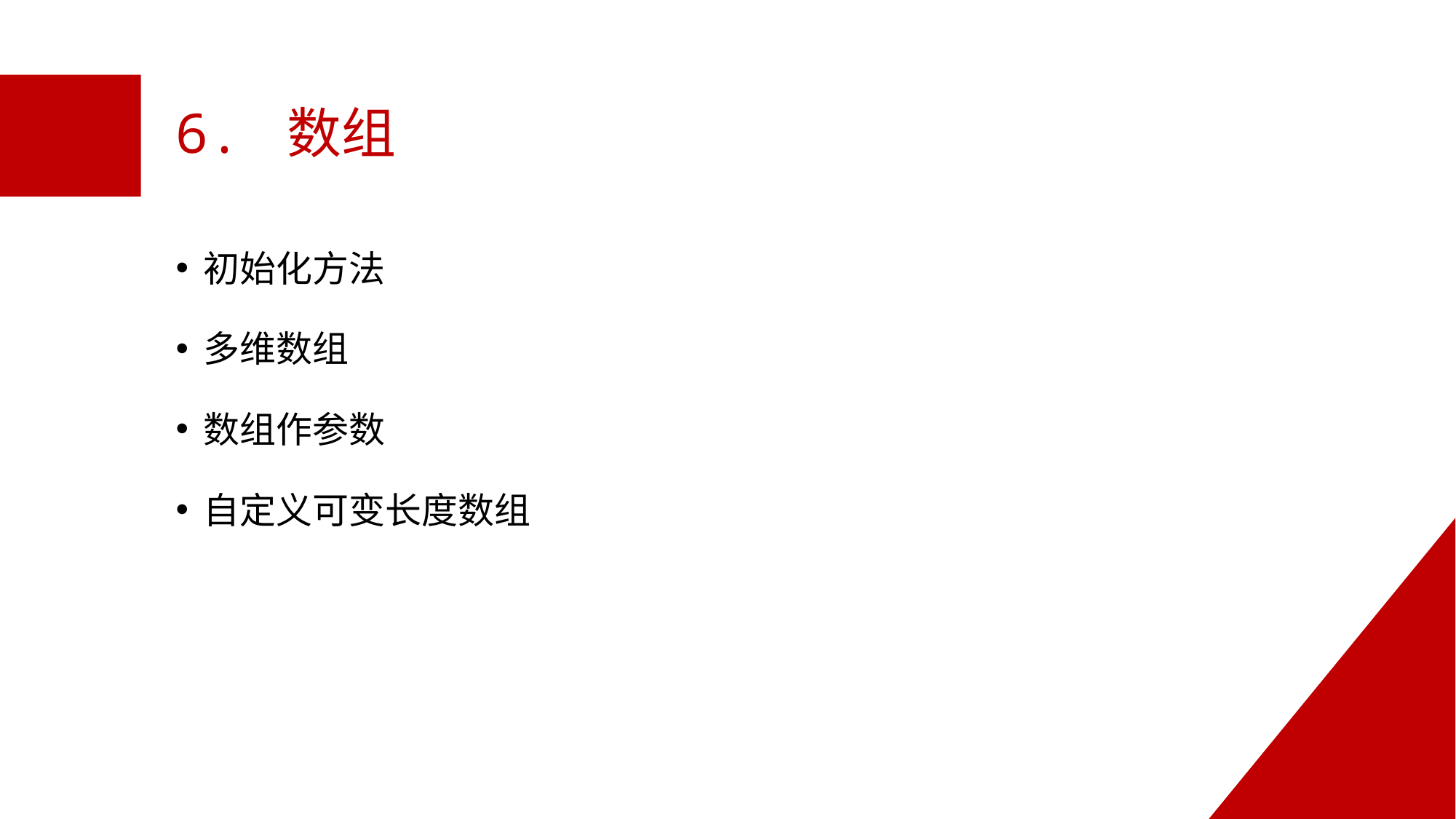

# 6. 数组
初始化方法
多维数组
数组作参数
自定义可变长度数组